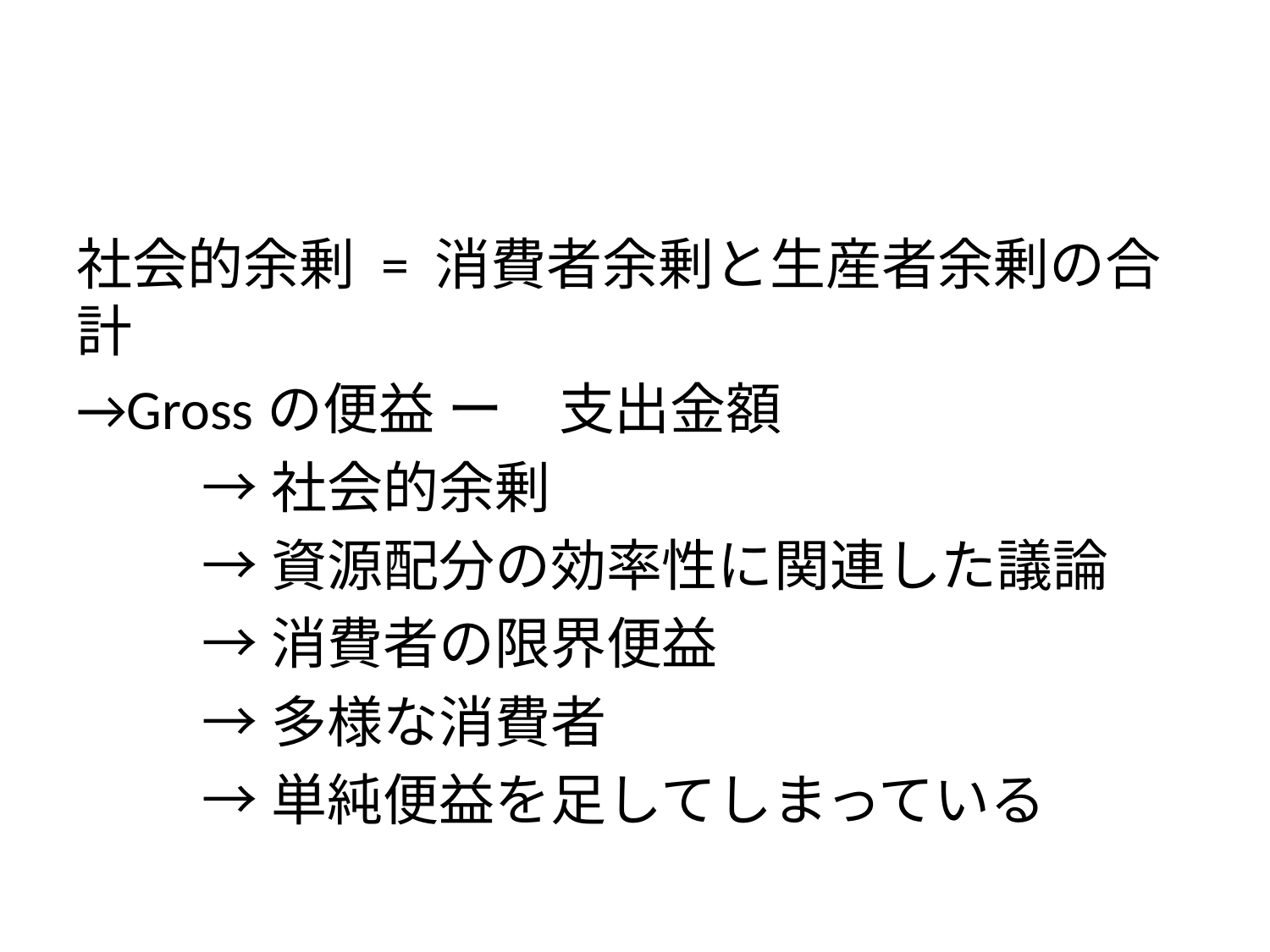

#
社会的余剰 = 消費者余剰と生産者余剰の合計
→Grossの便益 ー　支出金額
	→社会的余剰
		→資源配分の効率性に関連した議論
			→消費者の限界便益
				→多様な消費者
					→単純便益を足してしまっている